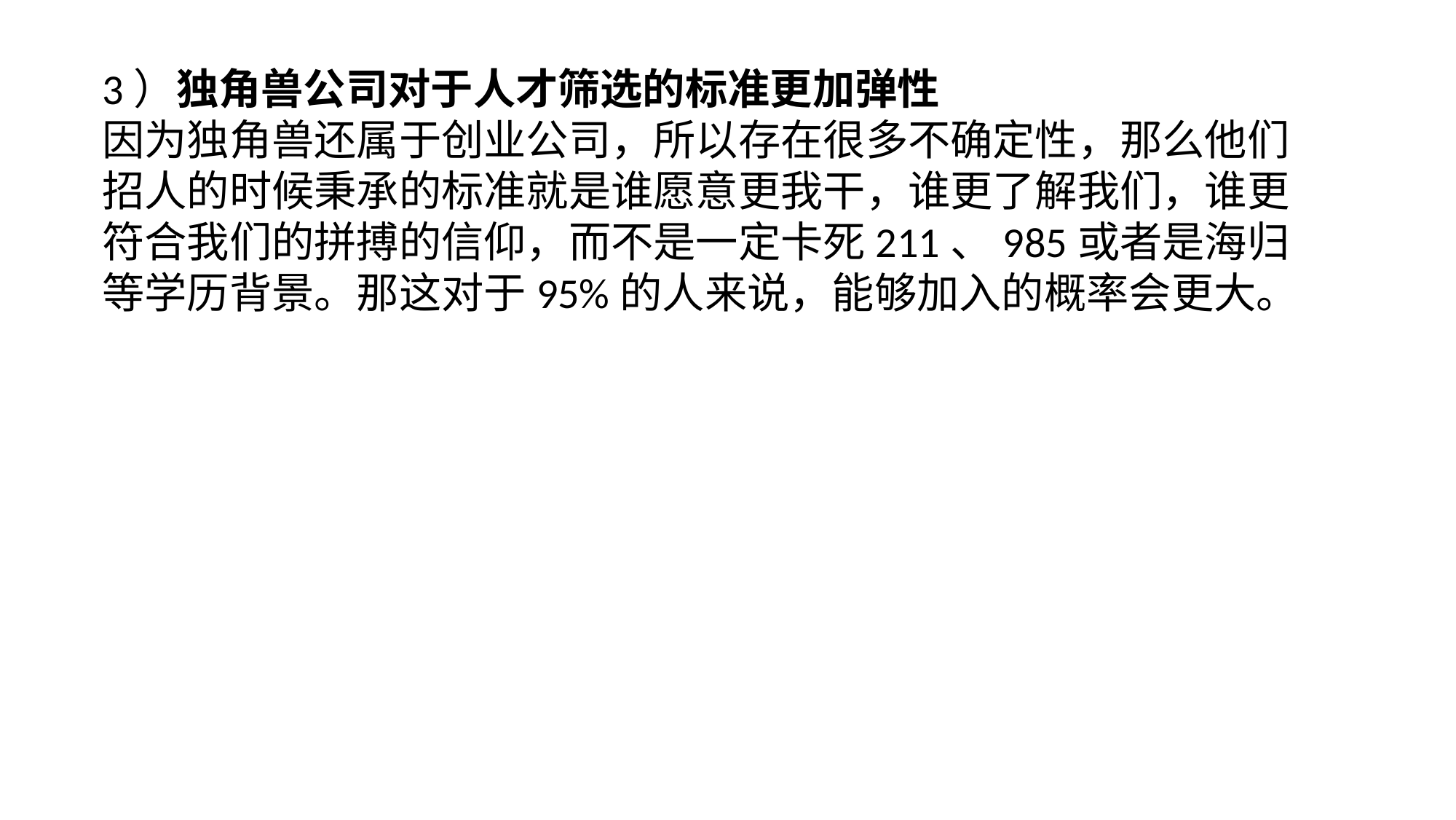

3）独角兽公司对于人才筛选的标准更加弹性
因为独角兽还属于创业公司，所以存在很多不确定性，那么他们招人的时候秉承的标准就是谁愿意更我干，谁更了解我们，谁更符合我们的拼搏的信仰，而不是一定卡死211、985或者是海归等学历背景。那这对于95%的人来说，能够加入的概率会更大。